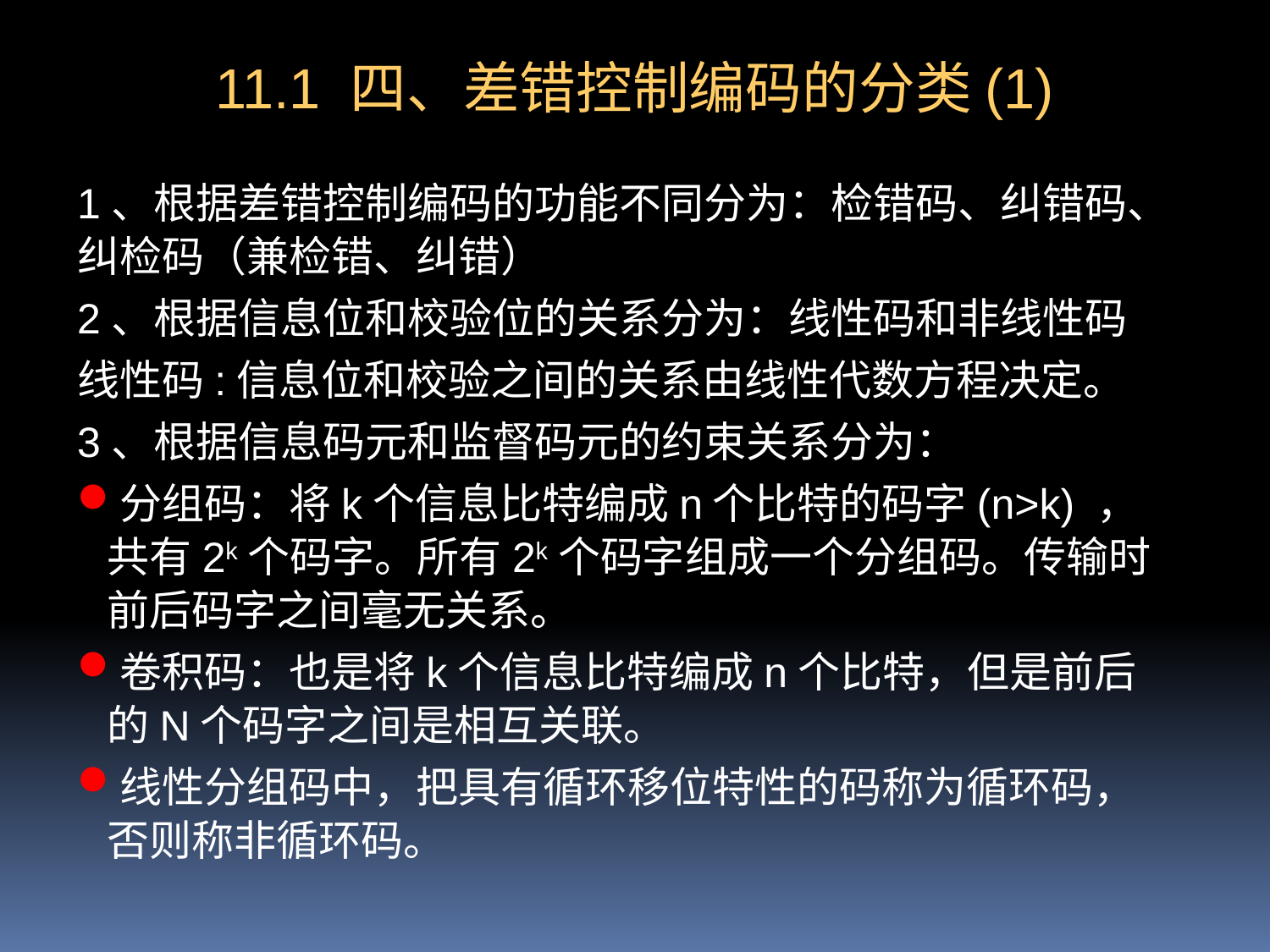

# 11.1 四、差错控制编码的分类(1)
1、根据差错控制编码的功能不同分为：检错码、纠错码、纠检码（兼检错、纠错）
2、根据信息位和校验位的关系分为：线性码和非线性码
线性码:信息位和校验之间的关系由线性代数方程决定。
3、根据信息码元和监督码元的约束关系分为：
分组码：将k个信息比特编成n个比特的码字(n>k) ，共有2k个码字。所有2k个码字组成一个分组码。传输时前后码字之间毫无关系。
卷积码：也是将k个信息比特编成n个比特，但是前后的N个码字之间是相互关联。
线性分组码中，把具有循环移位特性的码称为循环码，否则称非循环码。